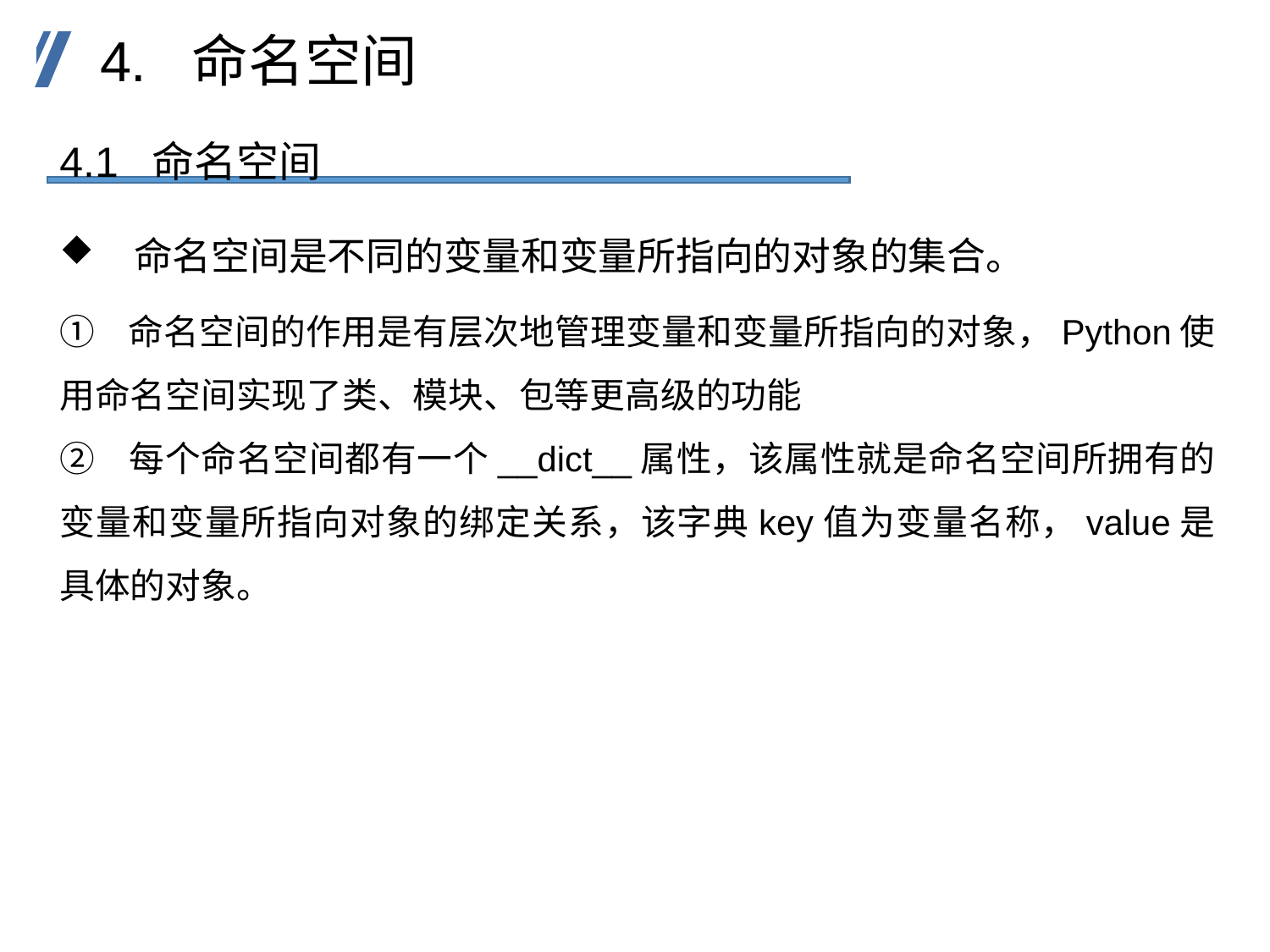

4.  命名空间
4.1  命名空间

  命名空间是不同的变量和变量所指向的对象的集合。
①   命名空间的作用是有层次地管理变量和变量所指向的对象，Python使用命名空间实现了类、模块、包等更高级的功能
②   每个命名空间都有一个__dict__属性，该属性就是命名空间所拥有的变量和变量所指向对象的绑定关系，该字典key值为变量名称，value是具体的对象。